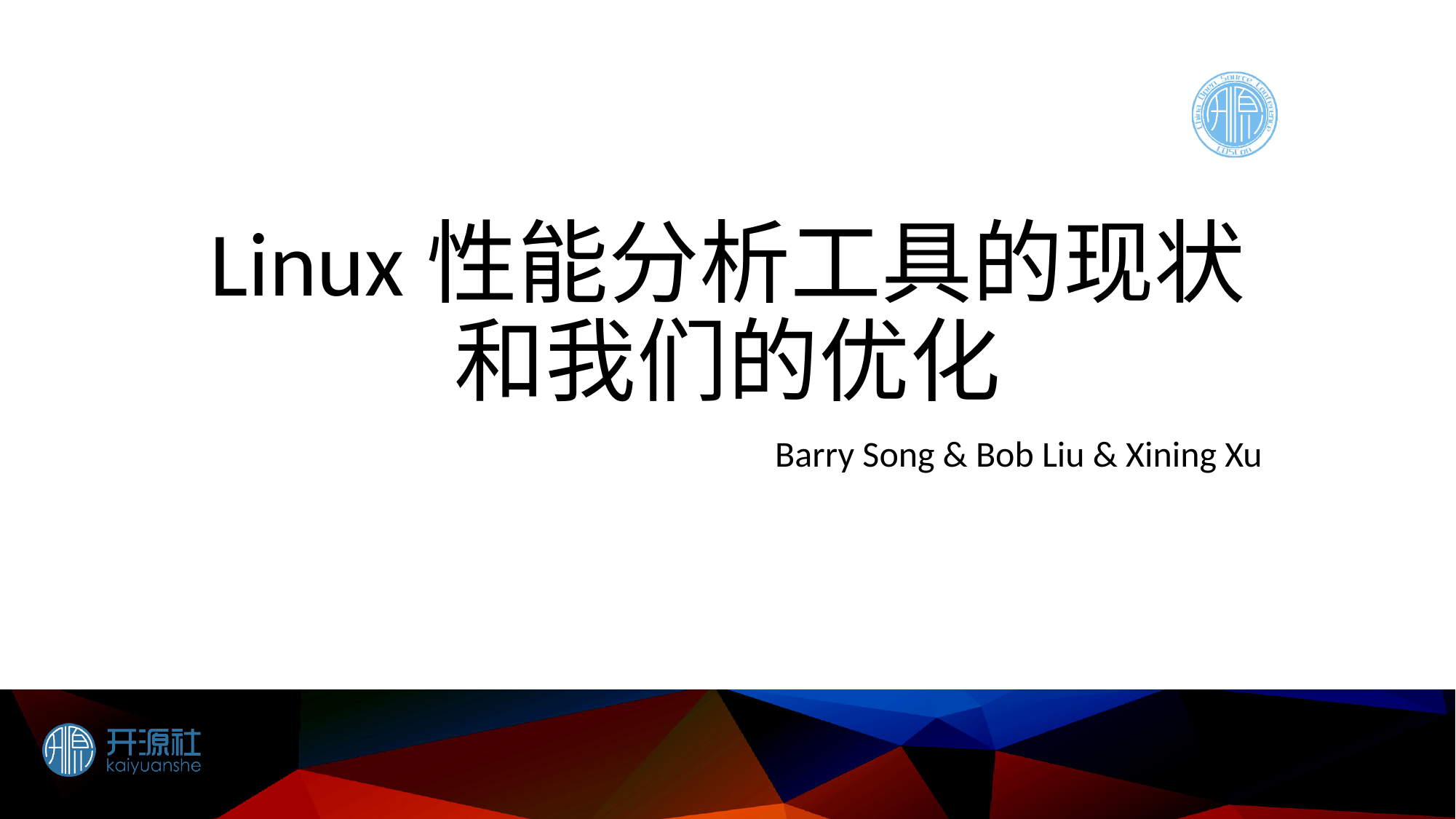

# Linux性能分析工具的现状和我们的优化
Barry Song & Bob Liu & Xining Xu